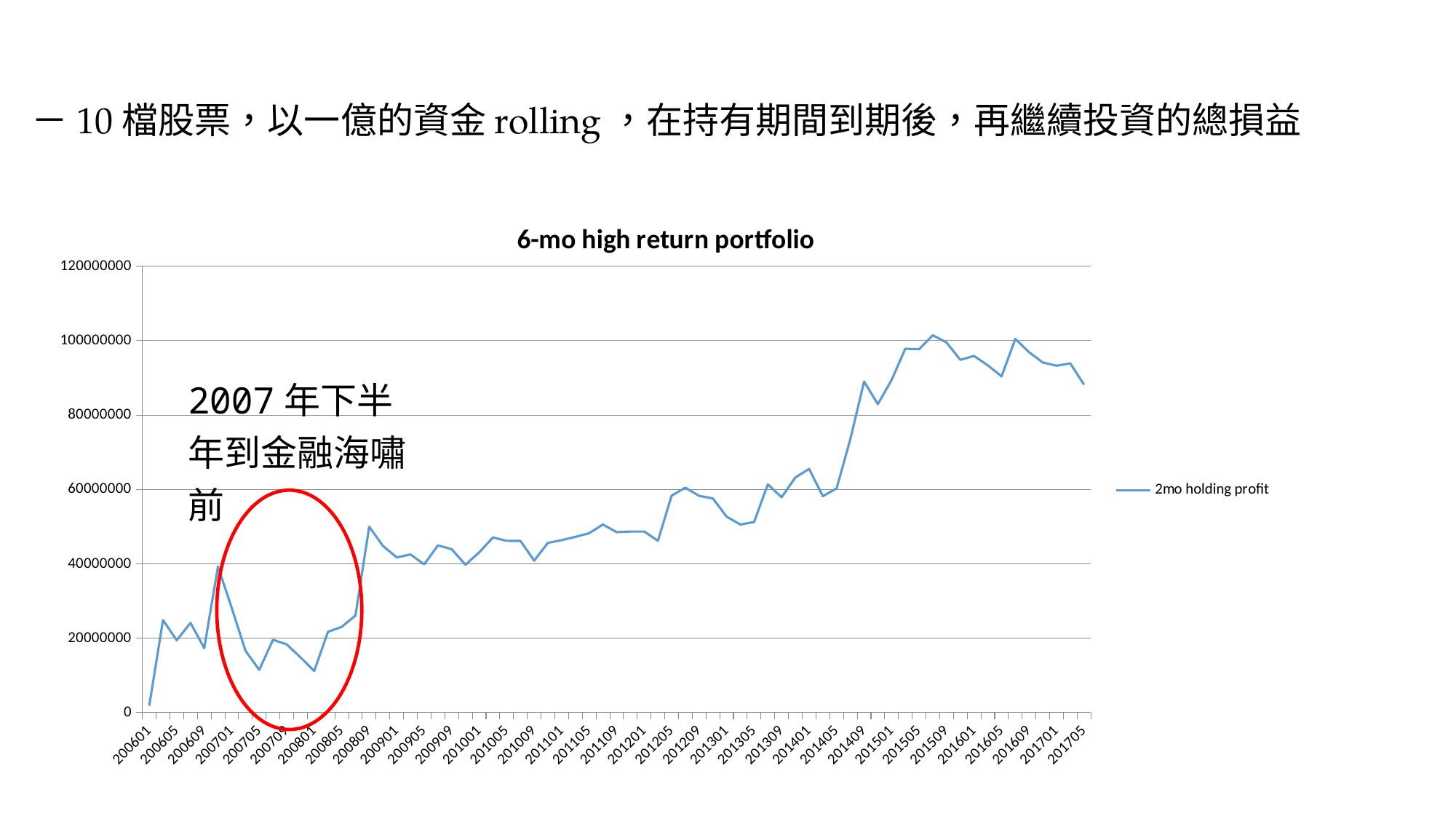

# －10檔股票，以一億的資金rolling，在持有期間到期後，再繼續投資的總損益

### Chart: 6-mo high return portfolio

| Category |  |
|---|---|
| 200601 | 1791611.8 |
| 200603 | 24861047.900000002 |
| 200605 | 19424876.800000004 |
| 200607 | 24107070.600000005 |
| 200609 | 17304059.700000003 |
| 200611 | 39242526.800000004 |
| 200701 | 28109530.700000003 |
| 200703 | 16608862.400000002 |
| 200705 | 11456244.400000002 |
| 200707 | 19557266.800000004 |
| 200709 | 18318467.100000005 |
| 200711 | 14825536.000000006 |
| 200801 | 11167985.200000007 |
| 200803 | 21727716.60000001 |
| 200805 | 23013793.70000001 |
| 200807 | 26076126.40000001 |
| 200809 | 49948958.400000006 |
| 200811 | 44797067.60000001 |
| 200901 | 41697988.30000001 |
| 200903 | 42506440.70000001 |
| 200905 | 39840133.70000001 |
| 200907 | 44942161.00000001 |
| 200909 | 43908119.10000001 |
| 200911 | 39731254.60000001 |
| 201001 | 43044632.80000001 |
| 201003 | 47069924.80000001 |
| 201005 | 46153813.500000015 |
| 201007 | 46141368.90000001 |
| 201009 | 40839209.10000002 |
| 201011 | 45613622.10000002 |
| 201101 | 46343747.80000002 |
| 201103 | 47228595.10000002 |
| 201105 | 48220505.60000002 |
| 201107 | 50556526.10000002 |
| 201109 | 48489272.500000015 |
| 201111 | 48657325.000000015 |
| 201201 | 48663016.30000001 |
| 201203 | 46168491.20000001 |
| 201205 | 58310756.80000001 |
| 201207 | 60472023.40000001 |
| 201209 | 58244581.30000001 |
| 201211 | 57563163.60000001 |
| 201301 | 52683133.10000001 |
| 201303 | 50535342.00000001 |
| 201305 | 51219042.10000001 |
| 201307 | 61368032.10000001 |
| 201309 | 57869649.400000006 |
| 201311 | 63198325.900000006 |
| 201401 | 65515022.50000001 |
| 201403 | 58165425.50000001 |
| 201405 | 60259800.900000006 |
| 201407 | 73517462.30000001 |
| 201409 | 88990993.9 |
| 201411 | 82931576.5 |
| 201501 | 89396098.8 |
| 201503 | 97825031.5 |
| 201505 | 97677181.5 |
| 201507 | 101452670.2 |
| 201509 | 99493569.10000001 |
| 201511 | 94827300.4 |
| 201601 | 95883829.80000001 |
| 201603 | 93365104.4 |
| 201605 | 90381681.30000001 |
| 201607 | 100465417.30000001 |
| 201609 | 96892128.30000001 |
| 201611 | 94117308.50000001 |
| 201701 | 93256333.30000001 |
| 201703 | 93867750.4 |
| 201705 | 88146105.2 |